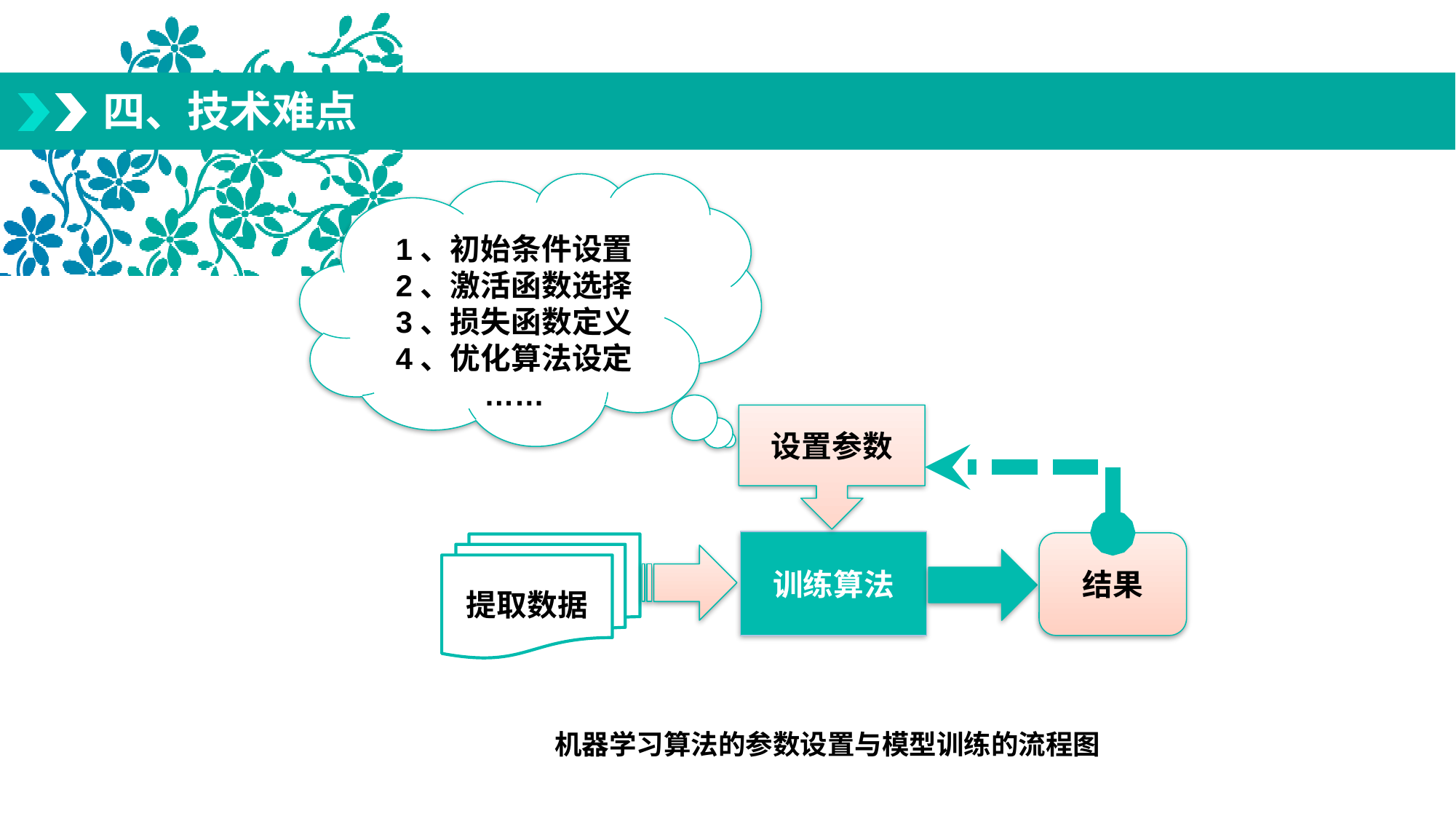

四、技术难点

1、初始条件设置
2、激活函数选择
3、损失函数定义
4、优化算法设定
……
设置参数
训练算法
结果
提取数据

机器学习算法的参数设置与模型训练的流程图